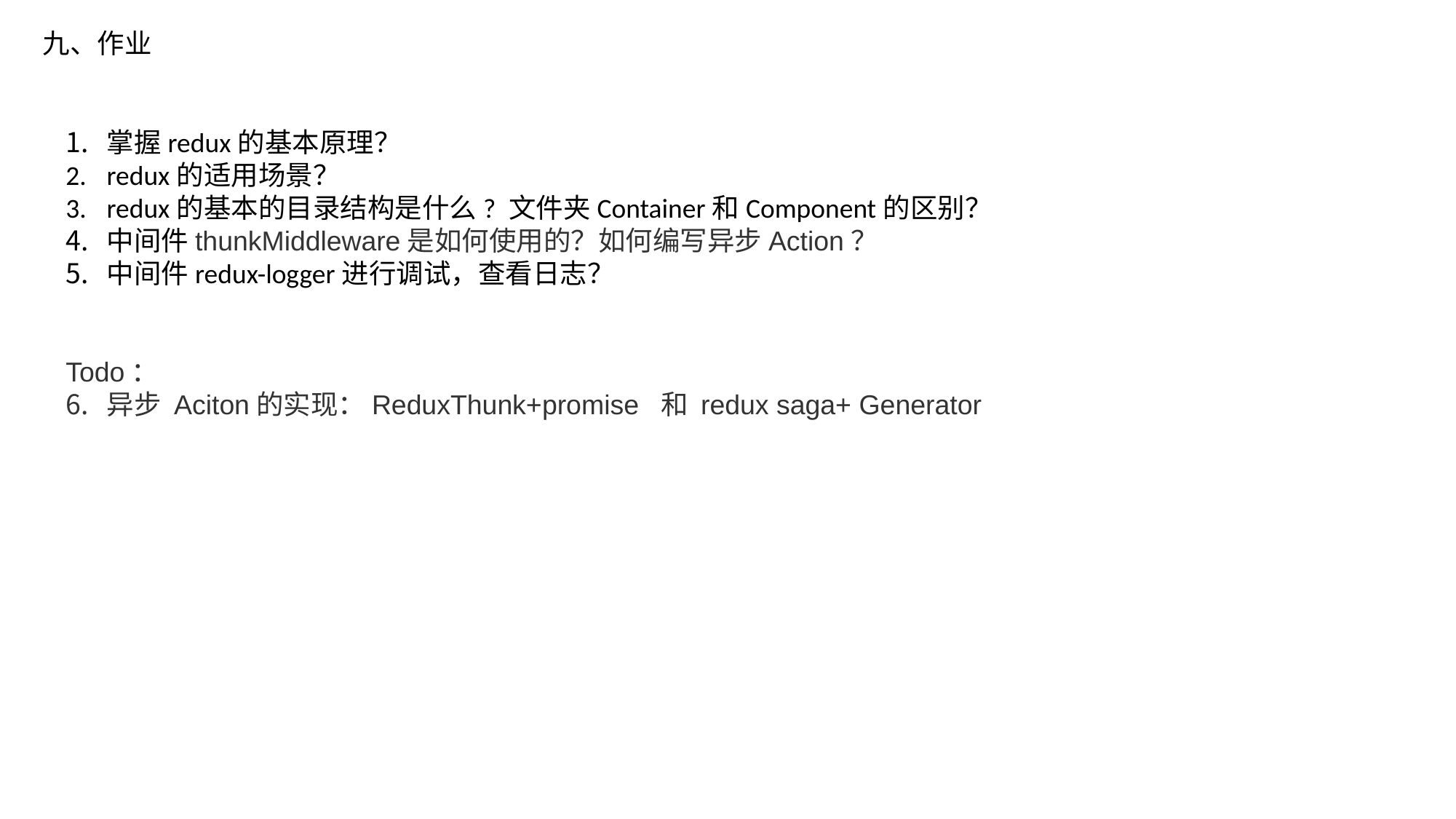

九、作业

掌握redux的基本原理？
redux的适用场景？
redux的基本的目录结构是什么? 文件夹Container和Component的区别？
中间件thunkMiddleware是如何使用的？如何编写异步Action？
中间件redux-logger进行调试，查看日志？

Todo：
异步 Aciton的实现：ReduxThunk+promise  和 redux saga+ Generator